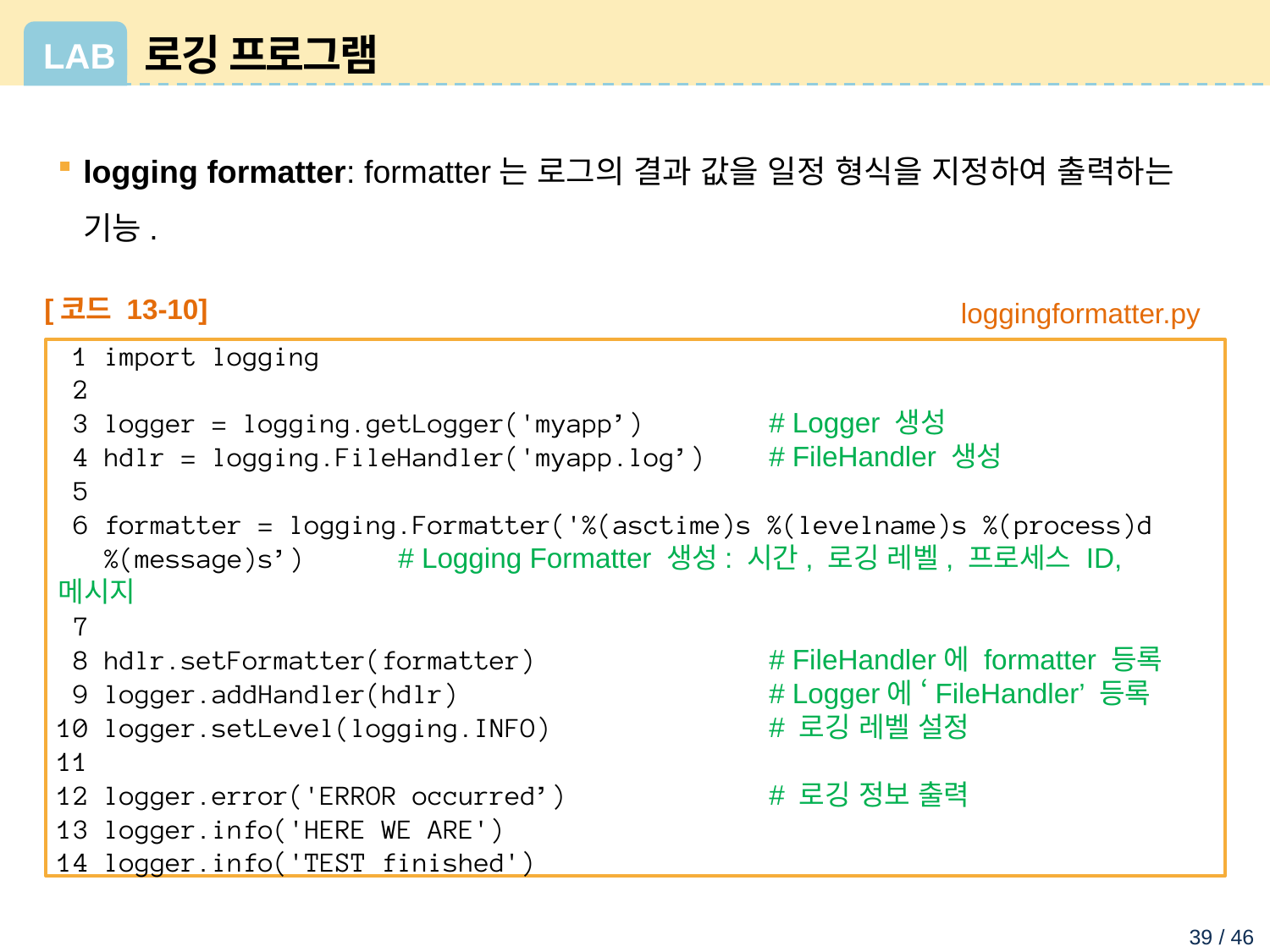

# 로깅 프로그램
logging formatter: formatter는 로그의 결과 값을 일정 형식을 지정하여 출력하는 기능.
[코드 13-10]
 1 import logging
 2
 3 logger = logging.getLogger('myapp’)        # Logger 생성
 4 hdlr = logging.FileHandler('myapp.log’)    # FileHandler 생성
 5
 6 formatter = logging.Formatter('%(asctime)s %(levelname)s %(process)d
   %(message)s’)      # Logging Formatter 생성: 시간, 로깅 레벨, 프로세스 ID, 메시지
 7
 8 hdlr.setFormatter(formatter)               # FileHandler에 formatter 등록
 9 logger.addHandler(hdlr)                    # Logger에 ‘FileHandler’ 등록
10 logger.setLevel(logging.INFO)              # 로깅 레벨 설정
11
12 logger.error('ERROR occurred’)             # 로깅 정보 출력
13 logger.info('HERE WE ARE')
14 logger.info('TEST finished')
 loggingformatter.py